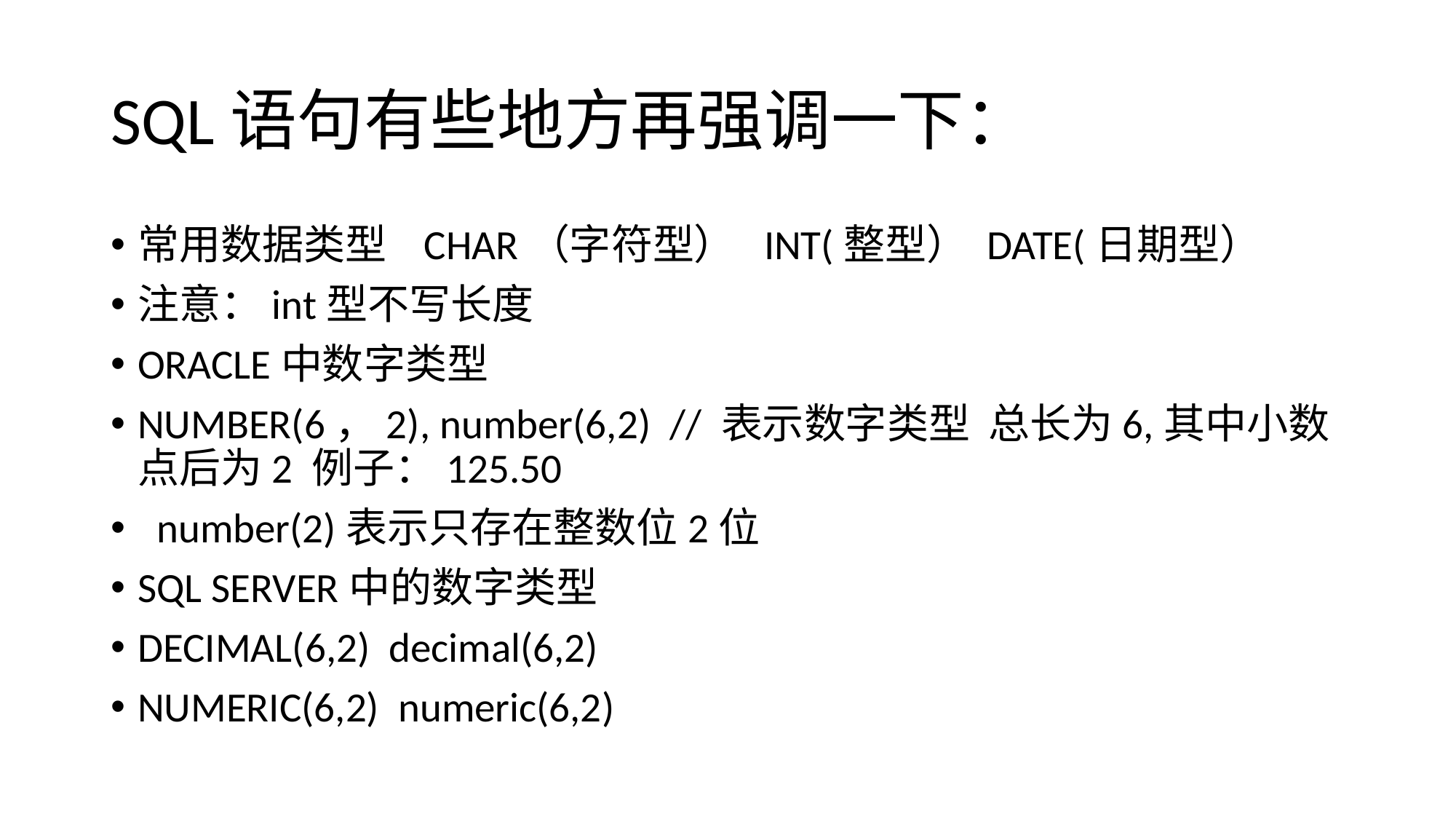

# SQL语句有些地方再强调一下：
常用数据类型   CHAR（字符型）  INT(整型） DATE(日期型）
注意：int型不写长度
ORACLE中数字类型
NUMBER(6，2), number(6,2)  // 表示数字类型  总长为6,其中小数点后为2 例子：125.50
  number(2)表示只存在整数位2位
SQL SERVER中的数字类型
DECIMAL(6,2)  decimal(6,2)
NUMERIC(6,2)  numeric(6,2)